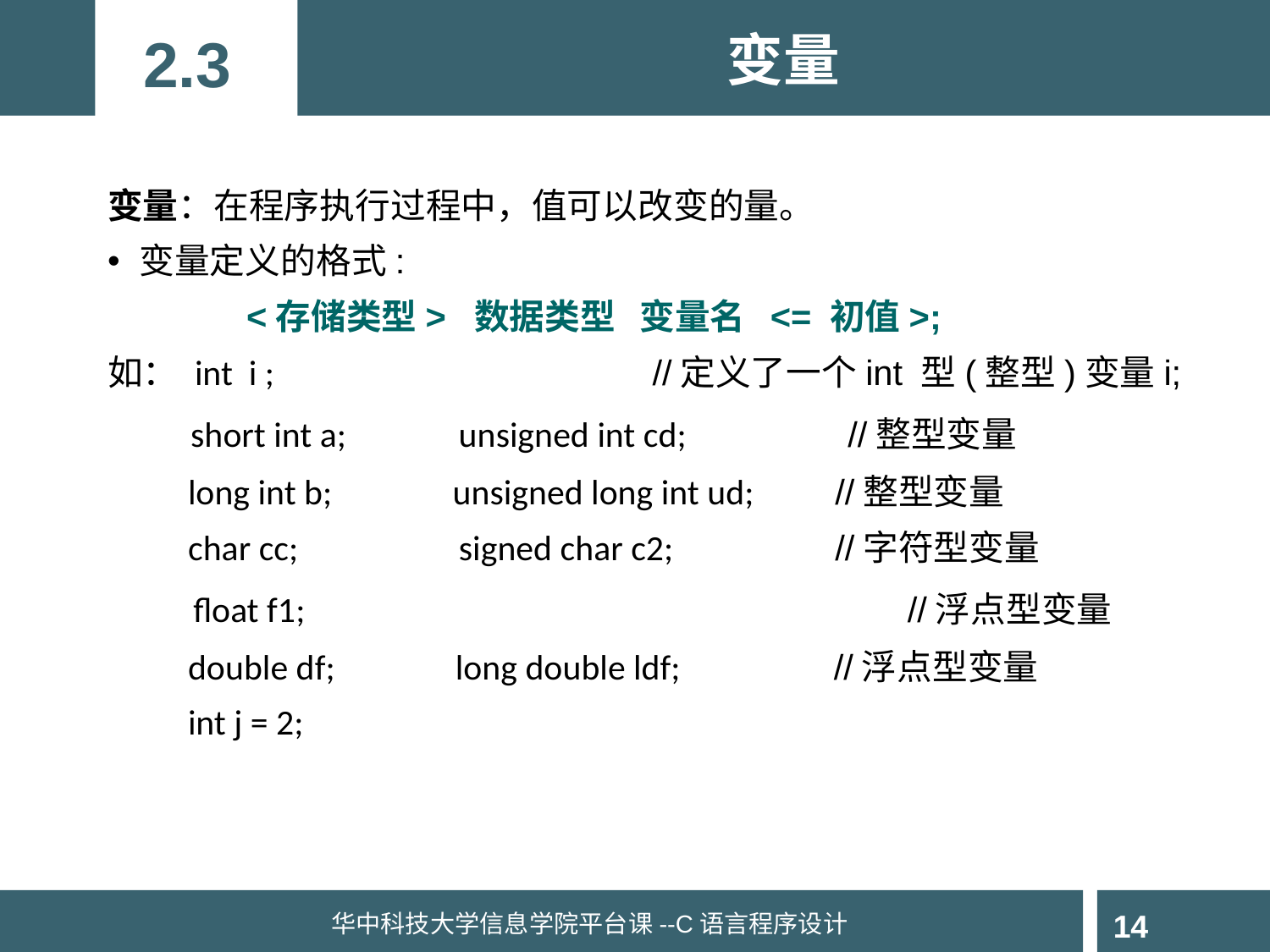

变量
2.3
变量：在程序执行过程中，值可以改变的量。
变量定义的格式:
	           <存储类型>  数据类型   变量名  <= 初值>;
如： int  i ;                                               //定义了一个int 型(整型)变量i;
       short int a;              unsigned int cd;                    //整型变量
          long int b;               unsigned long int ud;          //整型变量
          char cc;                    signed char c2;                    //字符型变量
         float f1;                                                   //浮点型变量
          double df;               long double ldf;                   //浮点型变量
          int j = 2;